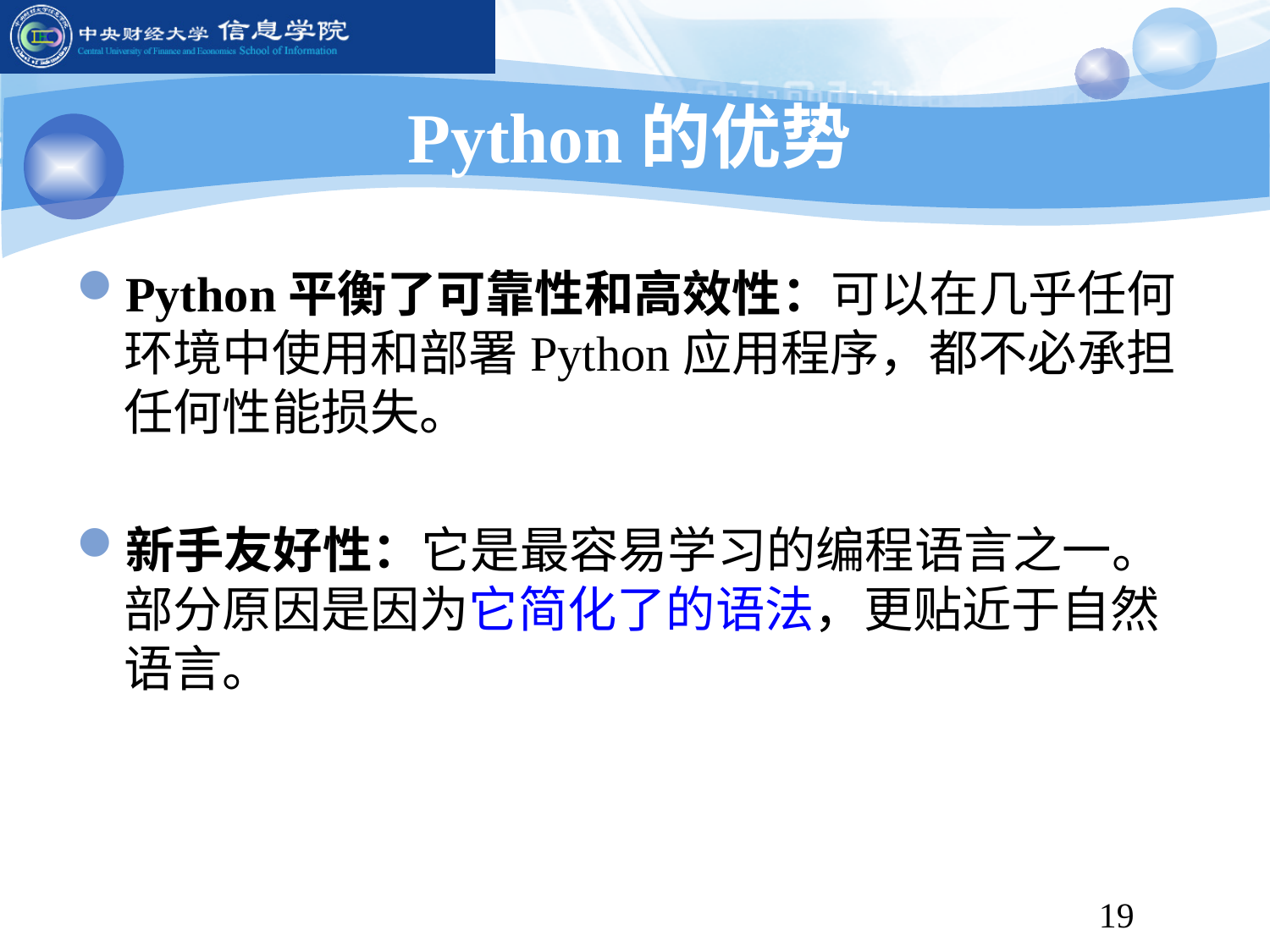

# Python的优势
Python平衡了可靠性和高效性：可以在几乎任何环境中使用和部署Python应用程序，都不必承担任何性能损失。

新手友好性：它是最容易学习的编程语言之一。部分原因是因为它简化了的语法，更贴近于自然语言。